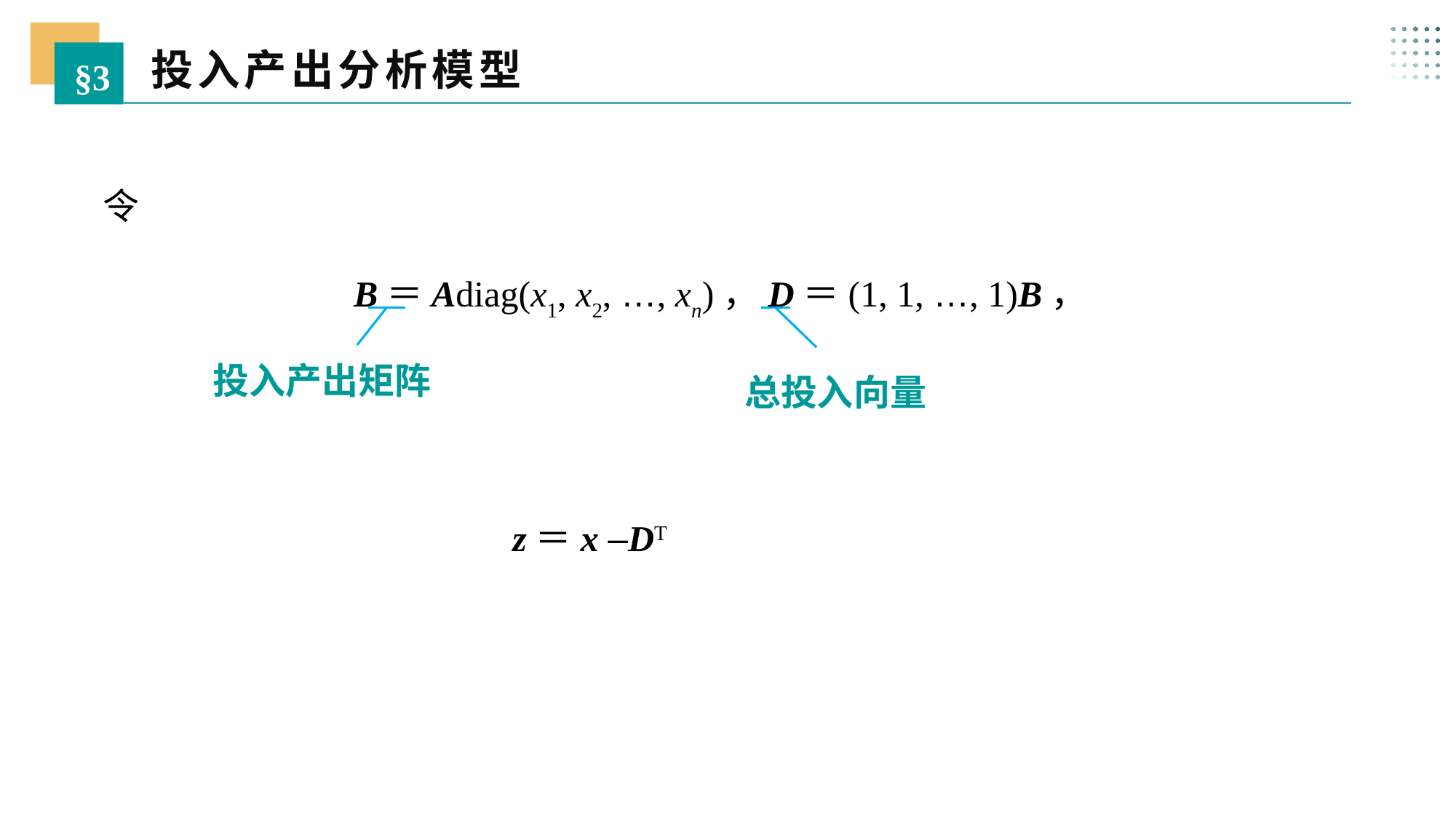

投入产出分析模型
§3
令
B＝Adiag(x1, x2, …, xn)，D＝(1, 1, …, 1)B，
投入产出矩阵
总投入向量
z＝x –DT